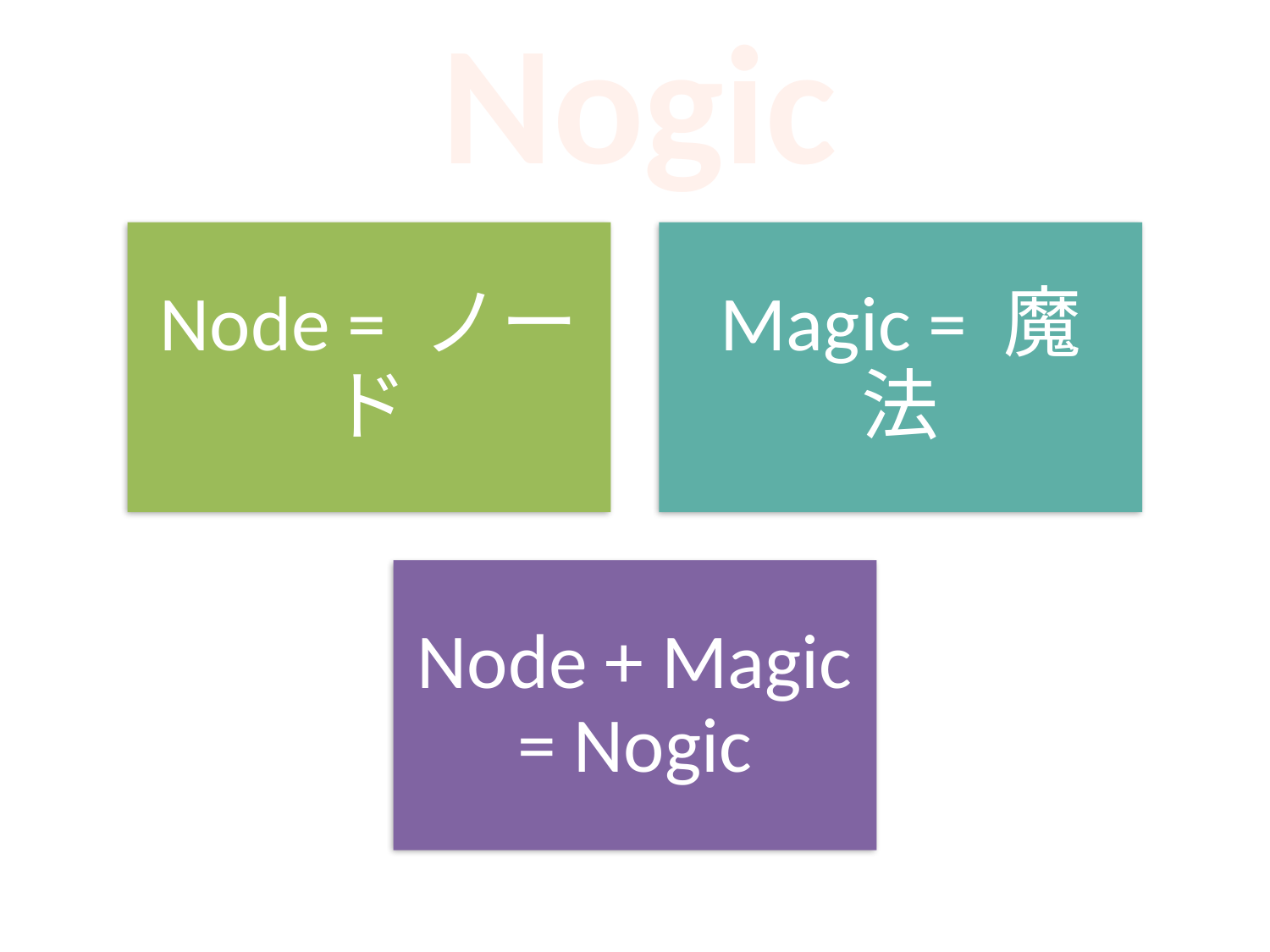

Nogic
Node = ノード
Magic = 魔法
Node + Magic = Nogic